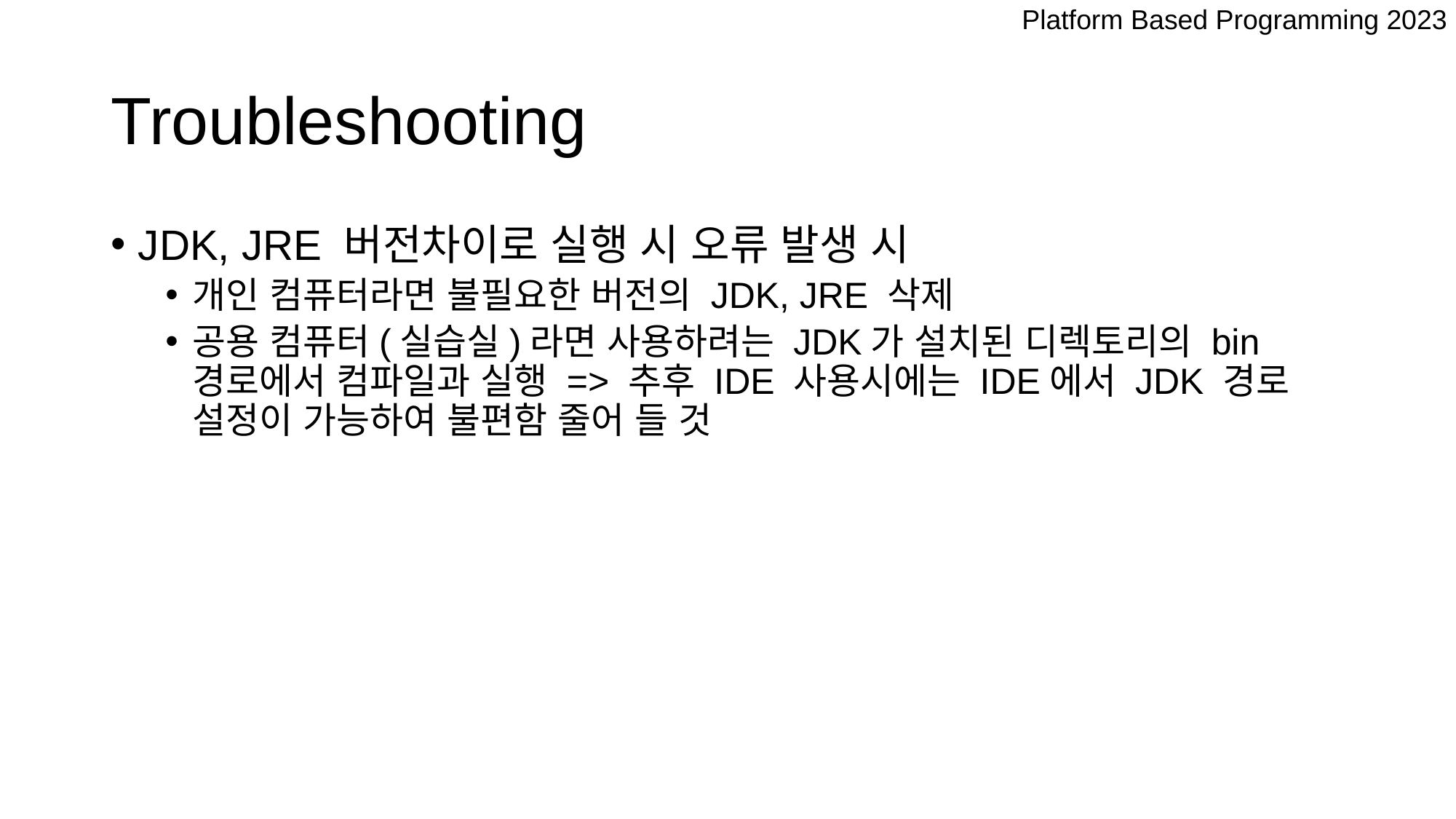

Platform Based Programming 2023
# Troubleshooting
JDK, JRE 버전차이로 실행 시 오류 발생 시
개인 컴퓨터라면 불필요한 버전의 JDK, JRE 삭제
공용 컴퓨터(실습실)라면 사용하려는 JDK가 설치된 디렉토리의 bin 경로에서 컴파일과 실행 => 추후 IDE 사용시에는 IDE에서 JDK 경로 설정이 가능하여 불편함 줄어 들 것